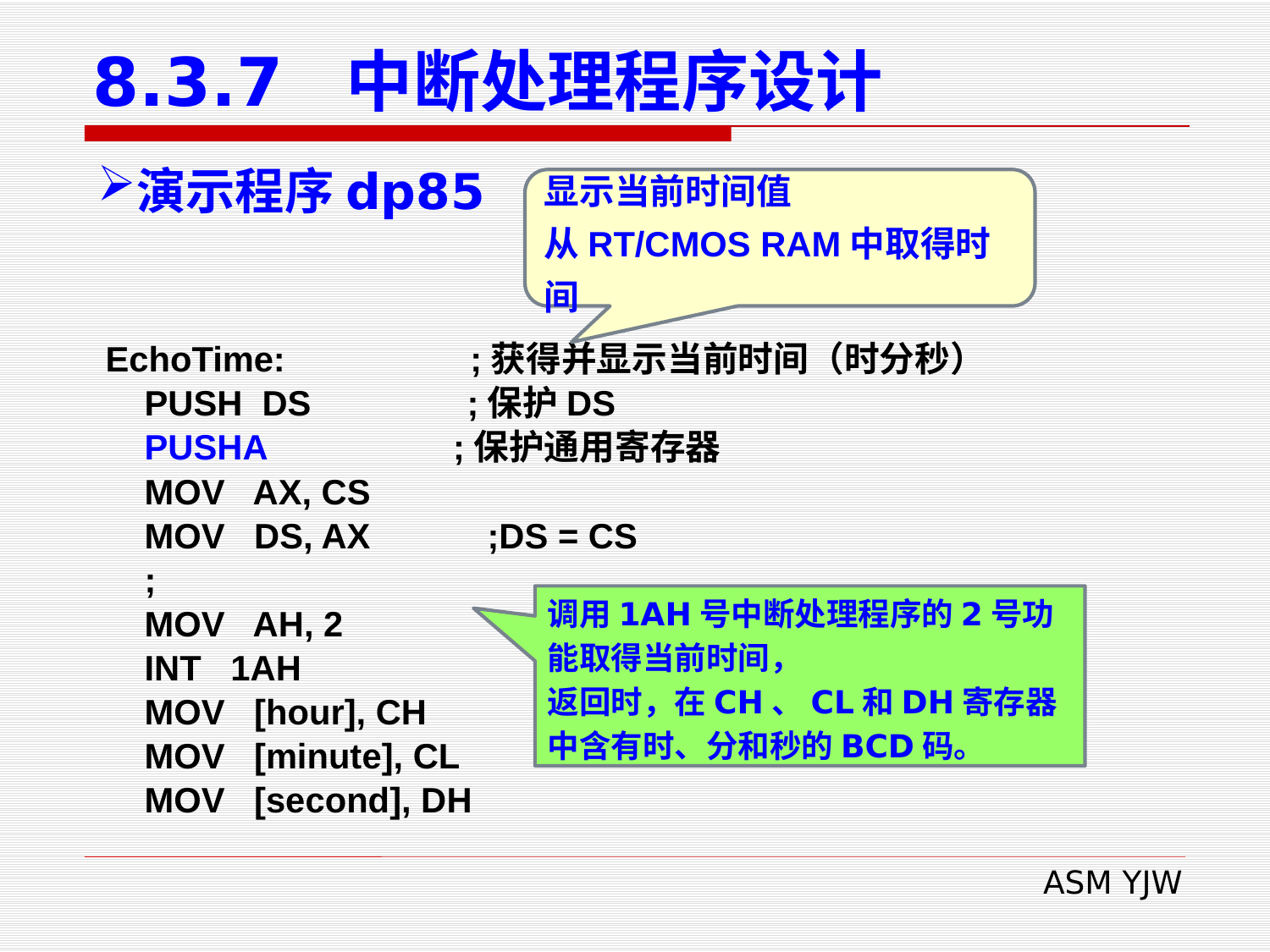

# 8.3.7  中断处理程序设计
演示程序dp85
显示当前时间值
从RT/CMOS RAM中取得时间
EchoTime:                   ;获得并显示当前时间（时分秒）
    PUSH  DS                ;保护DS
    PUSHA                   ;保护通用寄存器
    MOV   AX, CS
    MOV   DS, AX            ;DS = CS
    ;
    MOV   AH, 2
    INT   1AH
    MOV   [hour], CH
    MOV   [minute], CL
    MOV   [second], DH
调用1AH号中断处理程序的2号功能取得当前时间，
返回时，在CH、CL和DH寄存器中含有时、分和秒的BCD码。